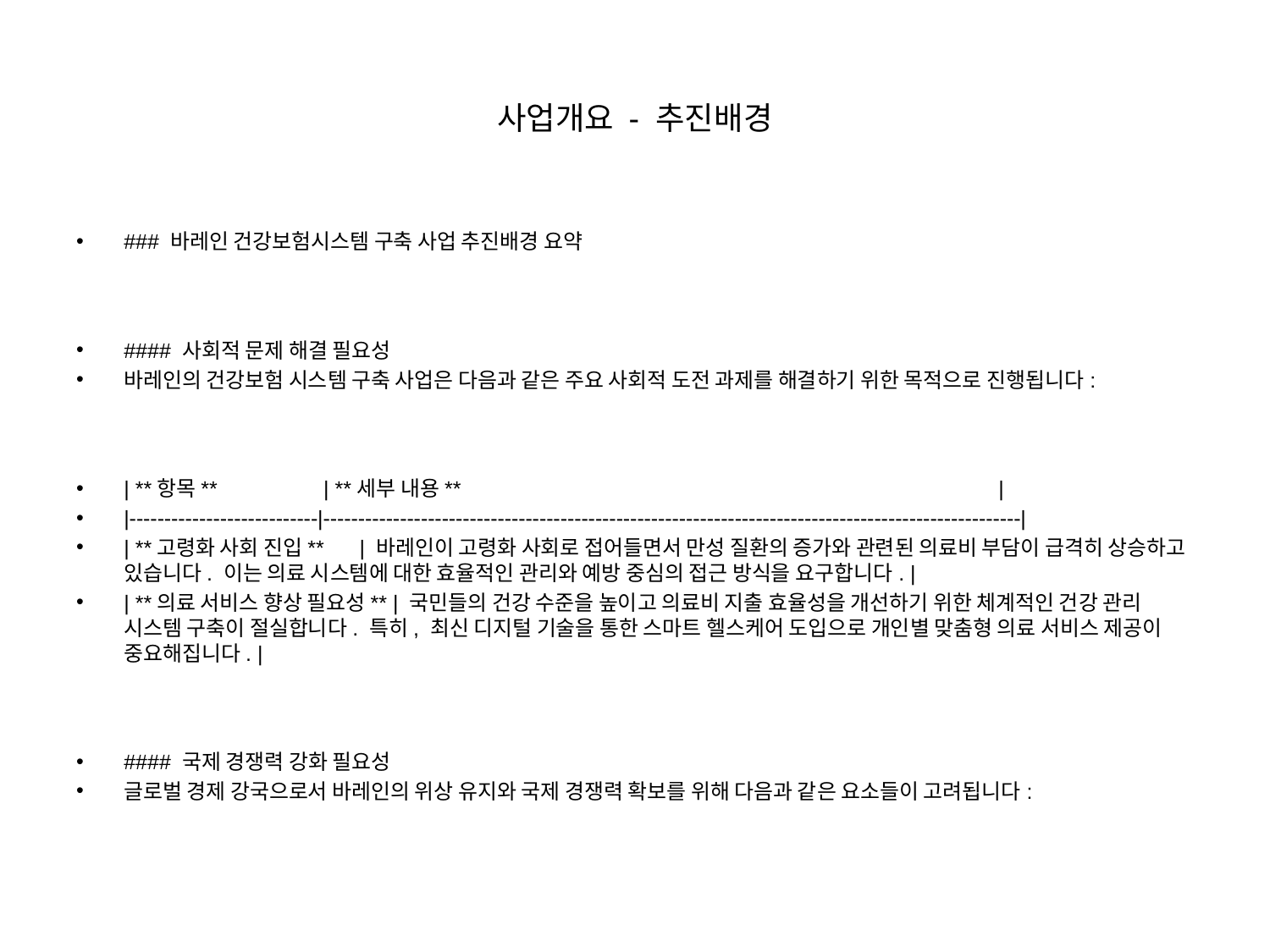

# 사업개요 - 추진배경
### 바레인 건강보험시스템 구축 사업 추진배경 요약

#### 사회적 문제 해결 필요성
바레인의 건강보험 시스템 구축 사업은 다음과 같은 주요 사회적 도전 과제를 해결하기 위한 목적으로 진행됩니다:

| **항목**                  | **세부 내용**                                                                                           |
|---------------------------|----------------------------------------------------------------------------------------------------|
| **고령화 사회 진입**      | 바레인이 고령화 사회로 접어들면서 만성 질환의 증가와 관련된 의료비 부담이 급격히 상승하고 있습니다. 이는 의료 시스템에 대한 효율적인 관리와 예방 중심의 접근 방식을 요구합니다. |
| **의료 서비스 향상 필요성** | 국민들의 건강 수준을 높이고 의료비 지출 효율성을 개선하기 위한 체계적인 건강 관리 시스템 구축이 절실합니다. 특히, 최신 디지털 기술을 통한 스마트 헬스케어 도입으로 개인별 맞춤형 의료 서비스 제공이 중요해집니다. |

#### 국제 경쟁력 강화 필요성
글로벌 경제 강국으로서 바레인의 위상 유지와 국제 경쟁력 확보를 위해 다음과 같은 요소들이 고려됩니다: